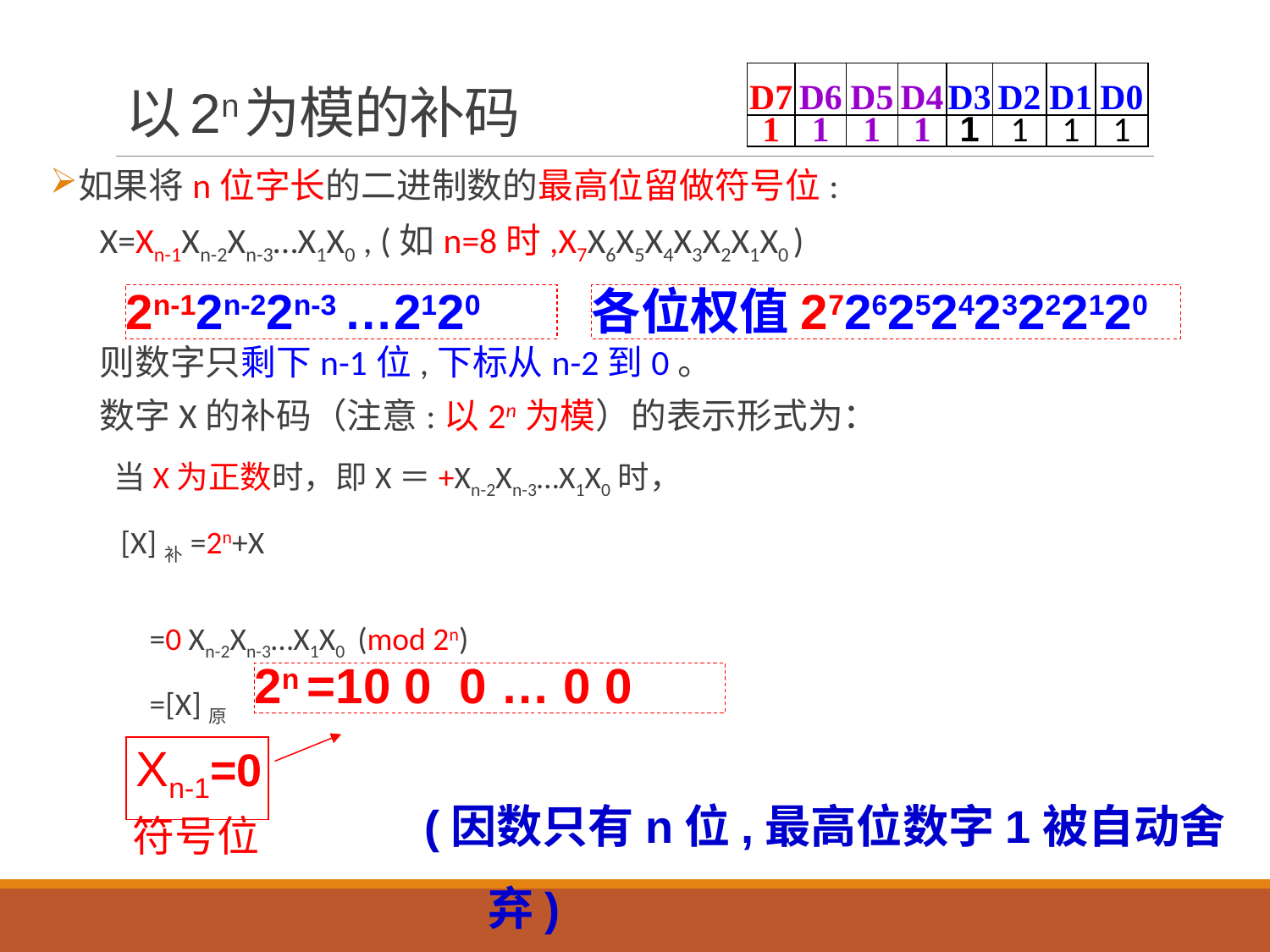

| D7 | D6 | D5 | D4 | D3 | D2 | D1 | D0 |
| --- | --- | --- | --- | --- | --- | --- | --- |
| 1 | 1 | 1 | 1 | 1 | 1 | 1 | 1 |
# 以2n为模的补码
如果将n位字长的二进制数的最高位留做符号位:
X=Xn-1Xn-2Xn-3…X1X0 , (如n=8时,X7X6X5X4X3X2X1X0 )
则数字只剩下n-1位,下标从n-2到0。
数字X的补码（注意:以2n为模）的表示形式为：
当X为正数时，即X＝+Xn-2Xn-3…X1X0时，
 [X]补=2n+X
     =0 Xn-2Xn-3…X1X0   (mod 2n)
     =[X]原
2n-12n-22n-3 …2120
各位权值2726252423222120
2n =10 0  0 … 0 0
Xn-1=0
符号位
(因数只有n位,最高位数字1被自动舍弃)